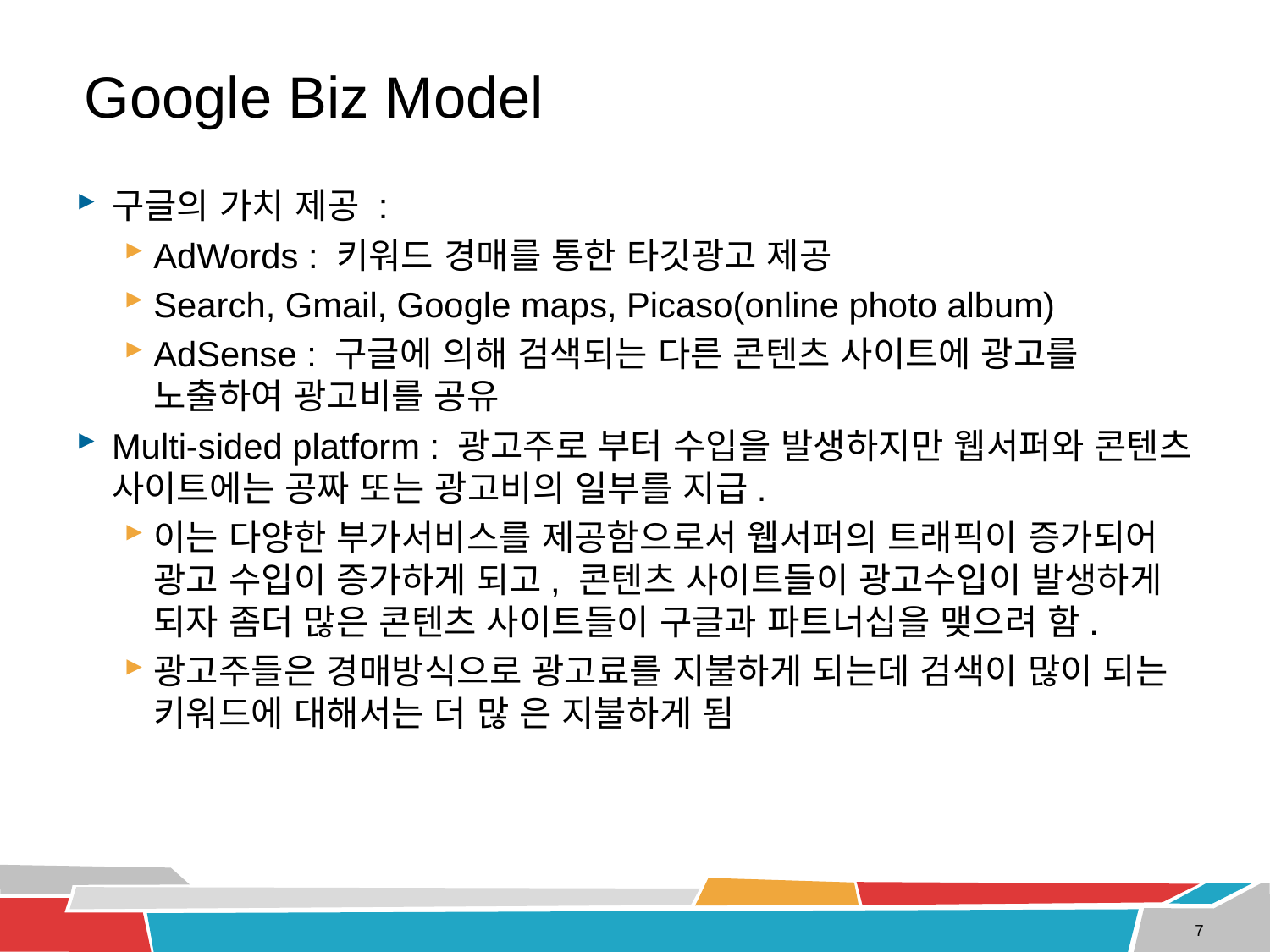

# Google Biz Model
구글의 가치 제공 :
AdWords : 키워드 경매를 통한 타깃광고 제공
Search, Gmail, Google maps, Picaso(online photo album)
AdSense : 구글에 의해 검색되는 다른 콘텐츠 사이트에 광고를 노출하여 광고비를 공유
Multi-sided platform : 광고주로 부터 수입을 발생하지만 웹서퍼와 콘텐츠 사이트에는 공짜 또는 광고비의 일부를 지급.
이는 다양한 부가서비스를 제공함으로서 웹서퍼의 트래픽이 증가되어 광고 수입이 증가하게 되고, 콘텐츠 사이트들이 광고수입이 발생하게 되자 좀더 많은 콘텐츠 사이트들이 구글과 파트너십을 맺으려 함.
광고주들은 경매방식으로 광고료를 지불하게 되는데 검색이 많이 되는 키워드에 대해서는 더 많 은 지불하게 됨

7